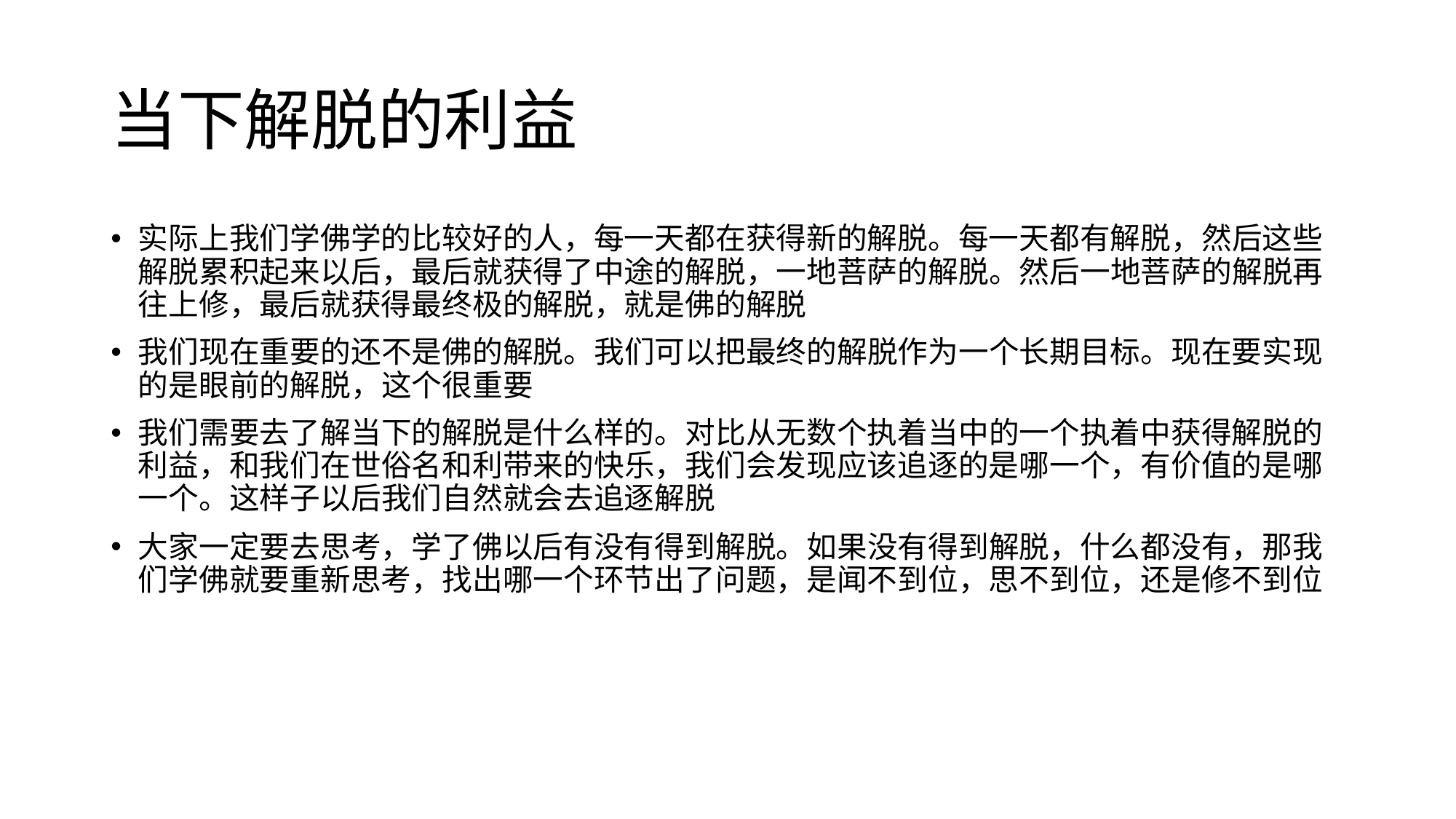

# 当下解脱的利益
实际上我们学佛学的比较好的人，每一天都在获得新的解脱。每一天都有解脱，然后这些解脱累积起来以后，最后就获得了中途的解脱，一地菩萨的解脱。然后一地菩萨的解脱再往上修，最后就获得最终极的解脱，就是佛的解脱
我们现在重要的还不是佛的解脱。我们可以把最终的解脱作为一个长期目标。现在要实现的是眼前的解脱，这个很重要
我们需要去了解当下的解脱是什么样的。对比从无数个执着当中的一个执着中获得解脱的利益，和我们在世俗名和利带来的快乐，我们会发现应该追逐的是哪一个，有价值的是哪一个。这样子以后我们自然就会去追逐解脱
大家一定要去思考，学了佛以后有没有得到解脱。如果没有得到解脱，什么都没有，那我们学佛就要重新思考，找出哪一个环节出了问题，是闻不到位，思不到位，还是修不到位